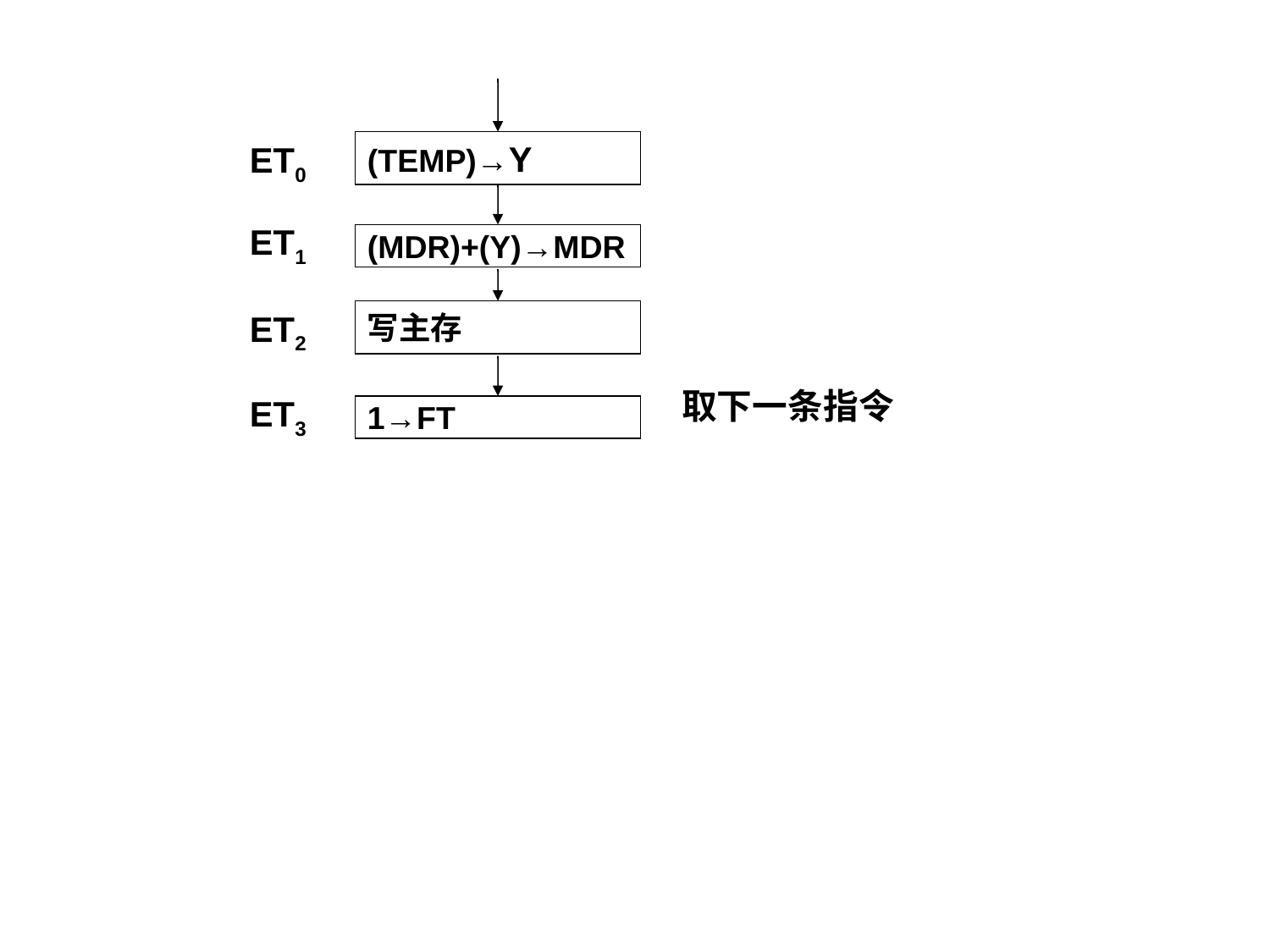

ET0
(TEMP)→Y

ET1
(MDR)+(Y)→MDR

ET2
写主存

ET3
1→FT
取下一条指令